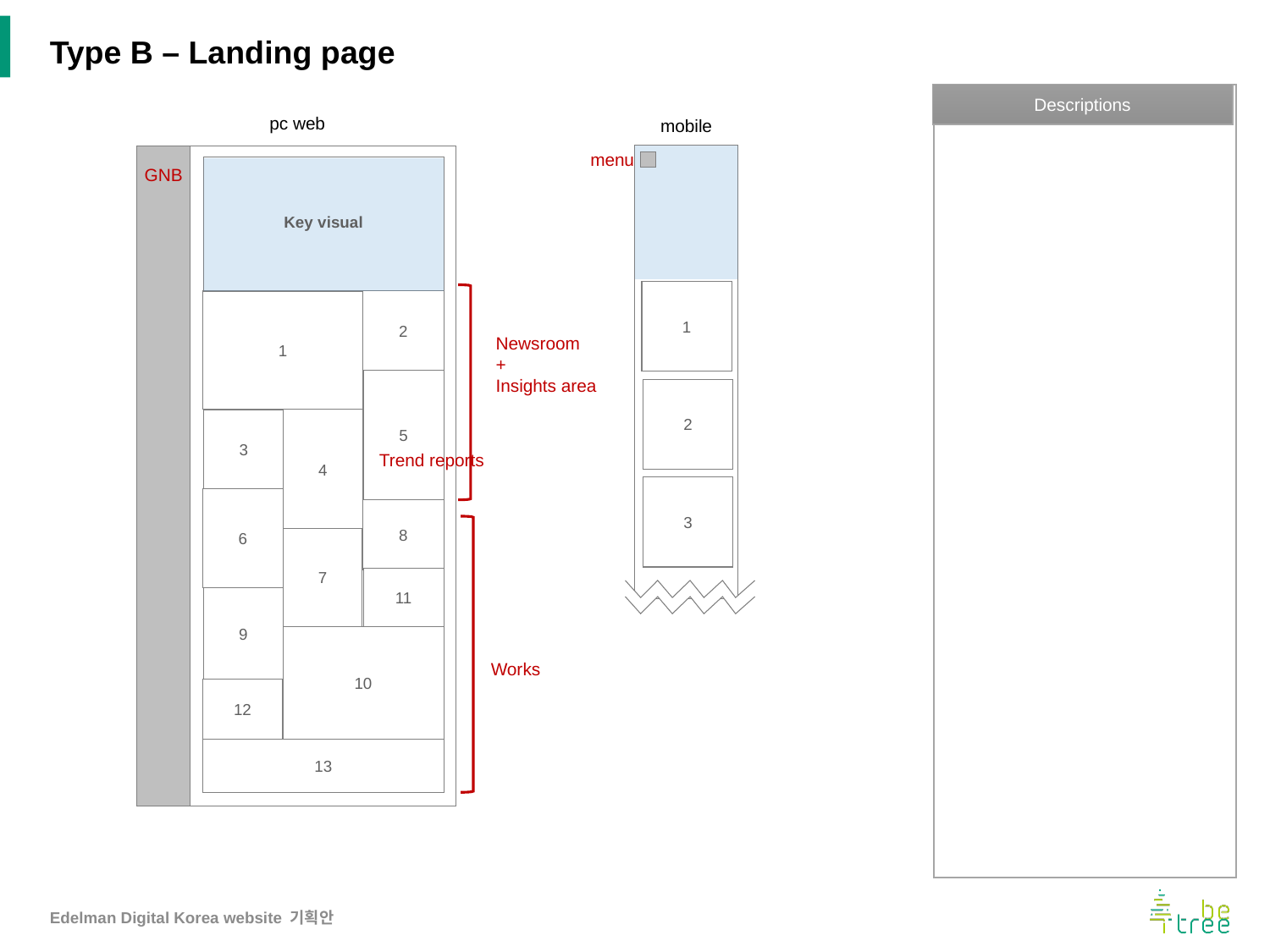

# Type B – Landing page

Descriptions
pc web
mobile
menu

GNB

Key visual
1

2
1
Newsroom
+
Insights area
5
2
4
3
Trend reports
3
6
8

7

11
9
10
Works
12
13
Edelman Digital Korea website 기획안